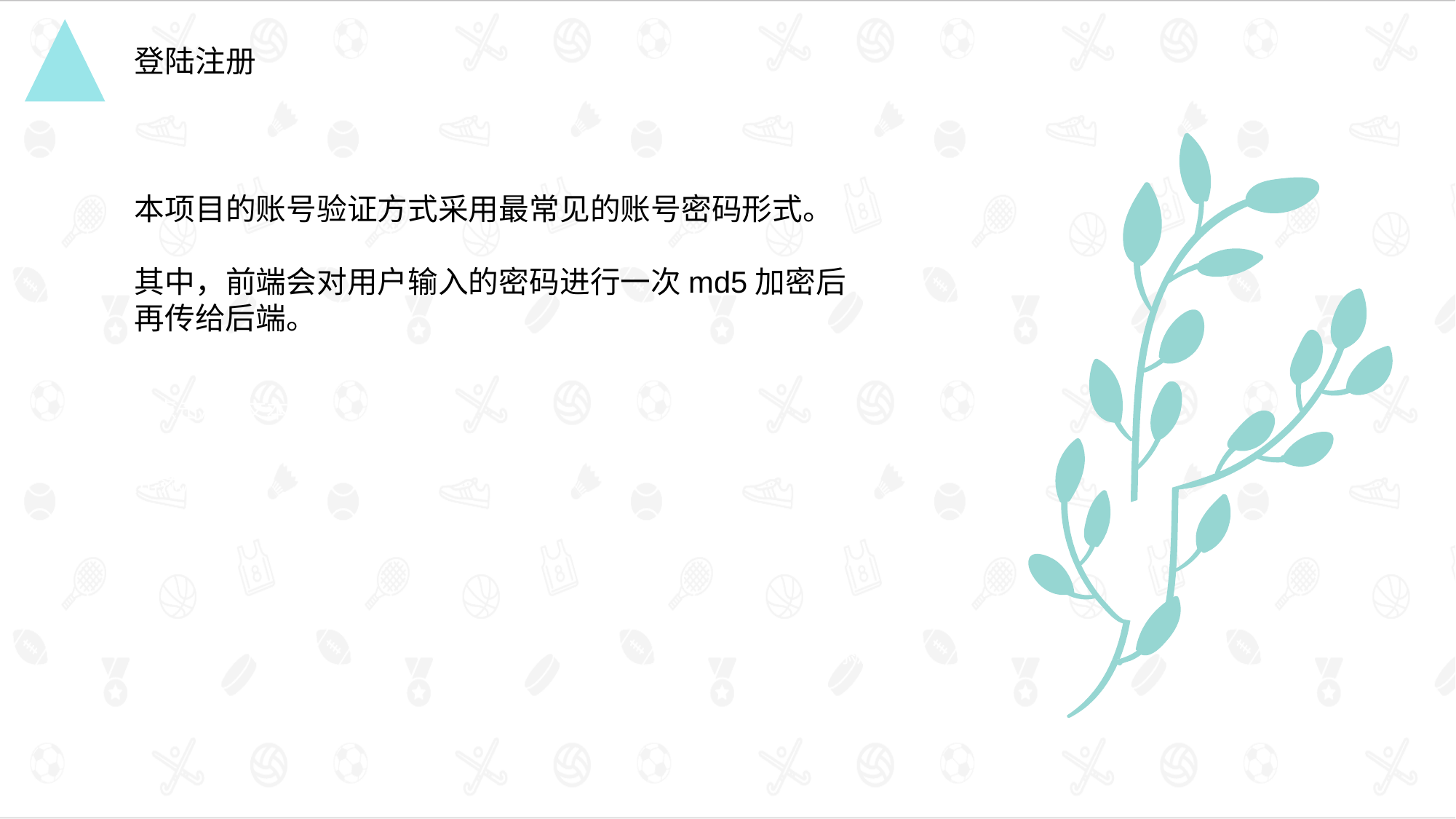

登陆注册

本项目的账号验证方式采用最常见的账号密码形式。

其中，前端会对用户输入的密码进行一次md5加密后再传给后端。

点击添加文本
点击添加文本

点击添加文本

点击添加文本